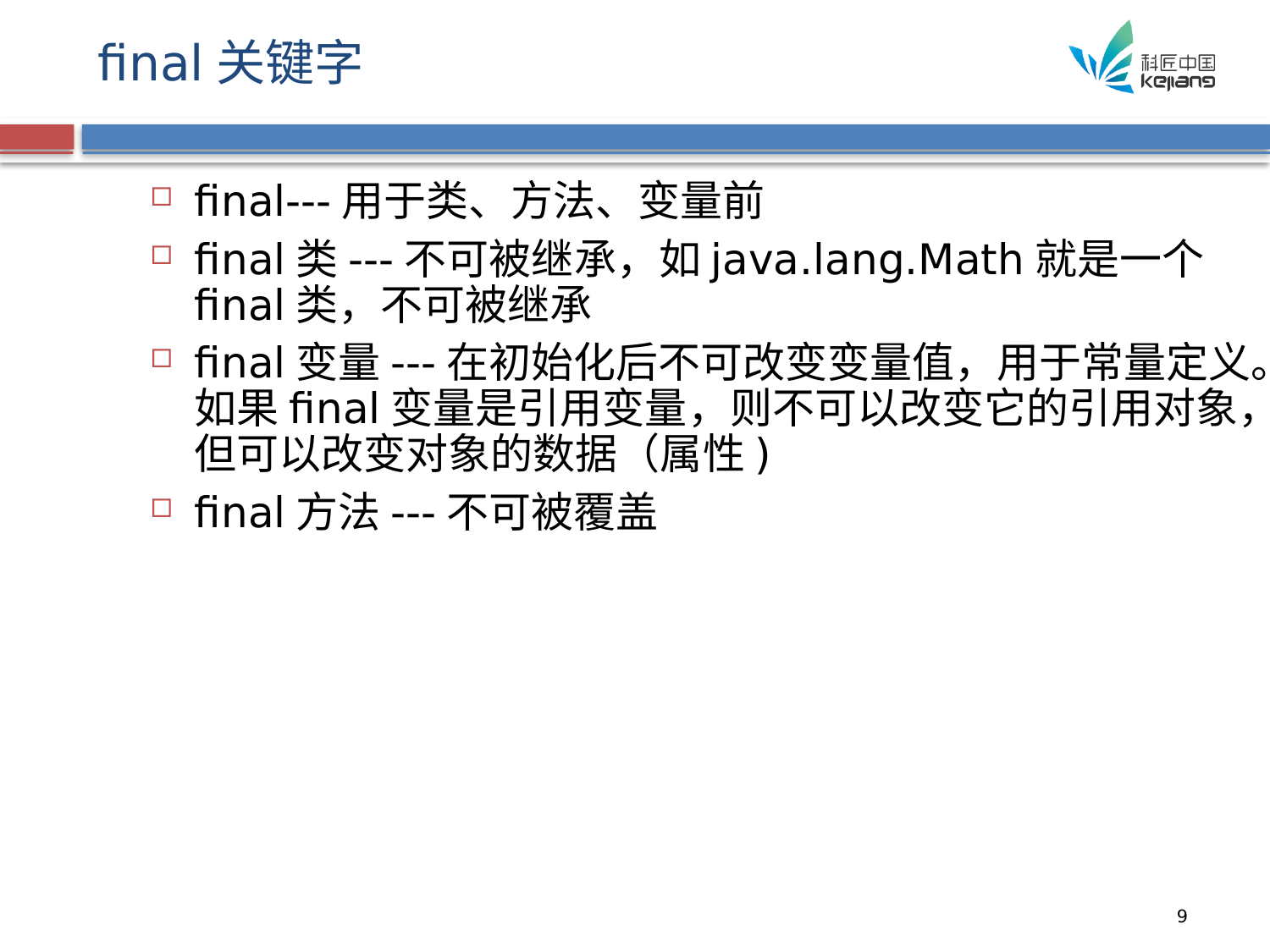

# final关键字
final---用于类、方法、变量前
final类---不可被继承，如java.lang.Math就是一个 final类，不可被继承
final变量---在初始化后不可改变变量值，用于常量定义。如果final变量是引用变量，则不可以改变它的引用对象，但可以改变对象的数据（属性)
final方法---不可被覆盖
9